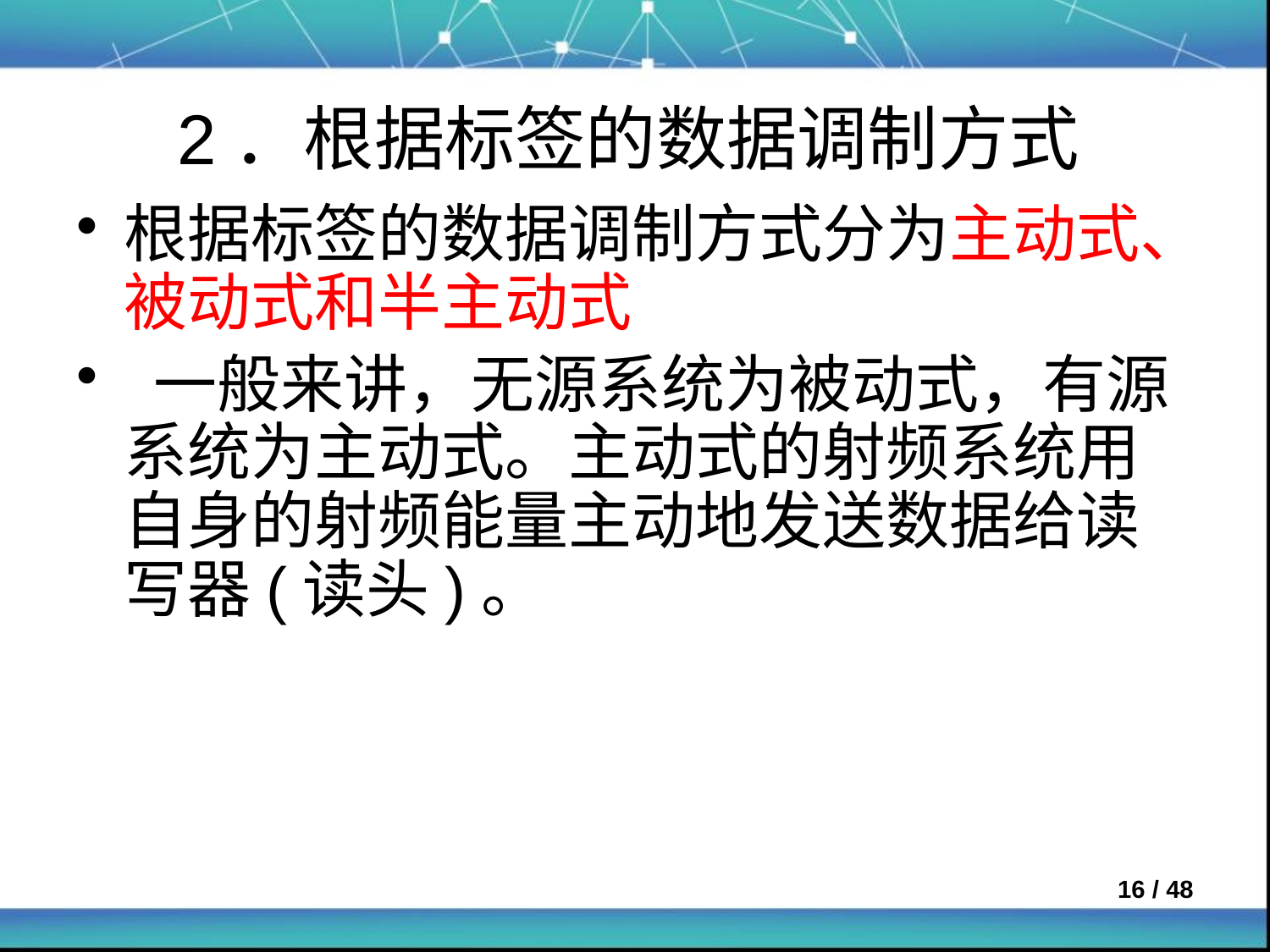

# 2．根据标签的数据调制方式
根据标签的数据调制方式分为主动式、被动式和半主动式
 一般来讲，无源系统为被动式，有源系统为主动式。主动式的射频系统用自身的射频能量主动地发送数据给读写器(读头)。
16 / 48